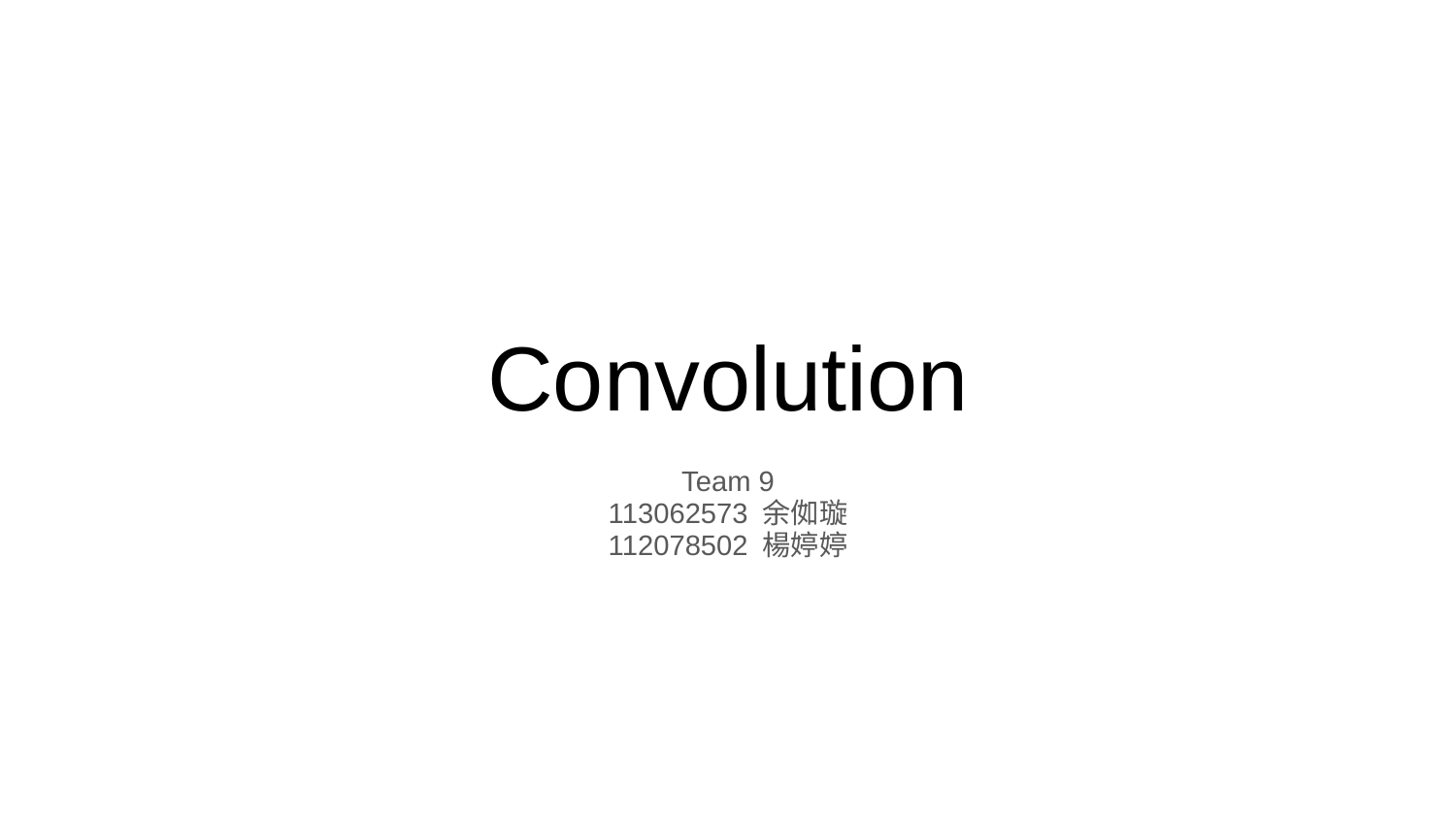

# Convolution
Team 9
113062573 余侞璇
112078502 楊婷婷